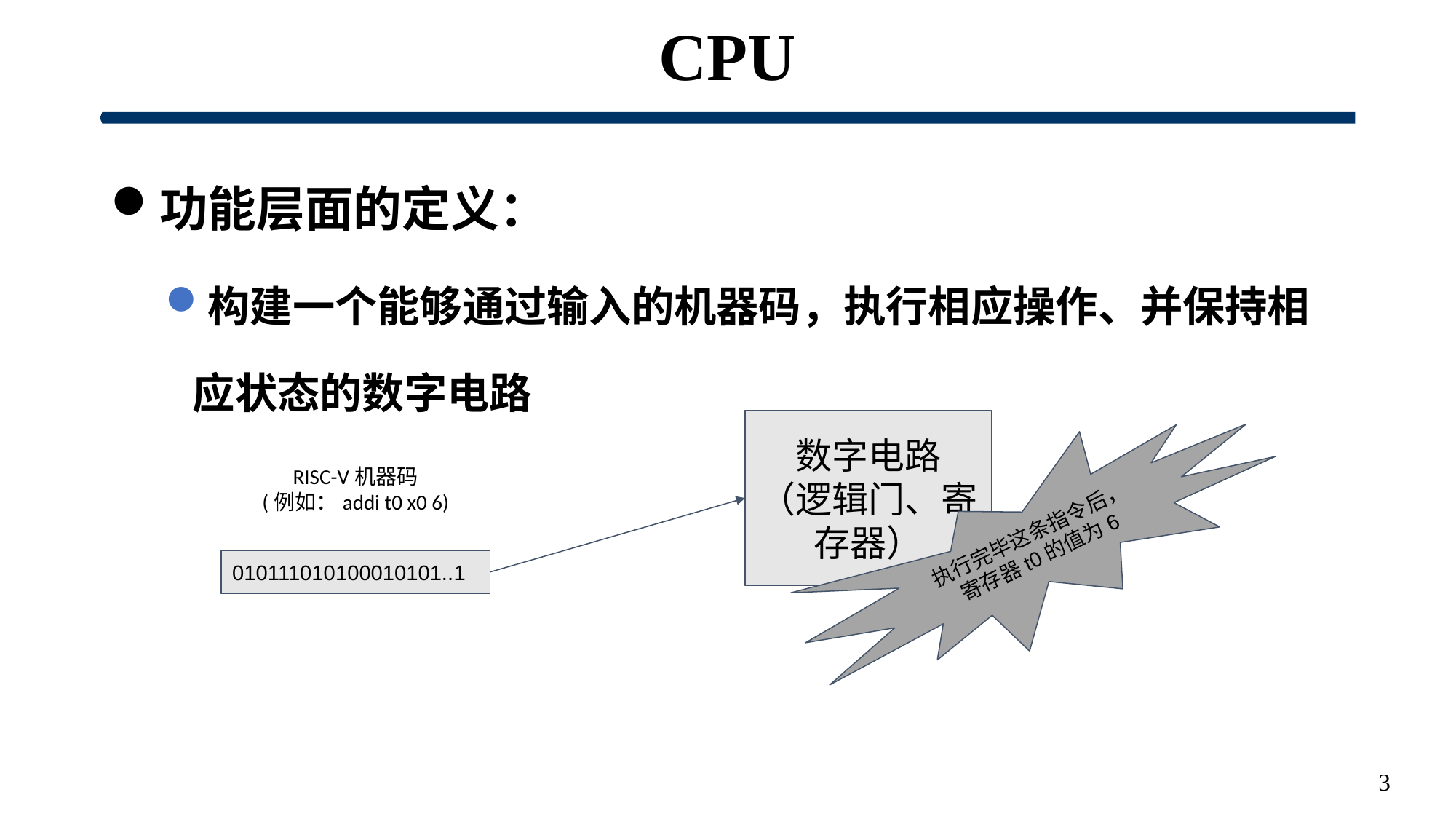

# CPU
功能层面的定义：
构建一个能够通过输入的机器码，执行相应操作、并保持相应状态的数字电路
数字电路
（逻辑门、寄存器）
RISC-V机器码
(例如：addi t0 x0 6)
执行完毕这条指令后，
寄存器t0的值为6
010111010100010101..1
3